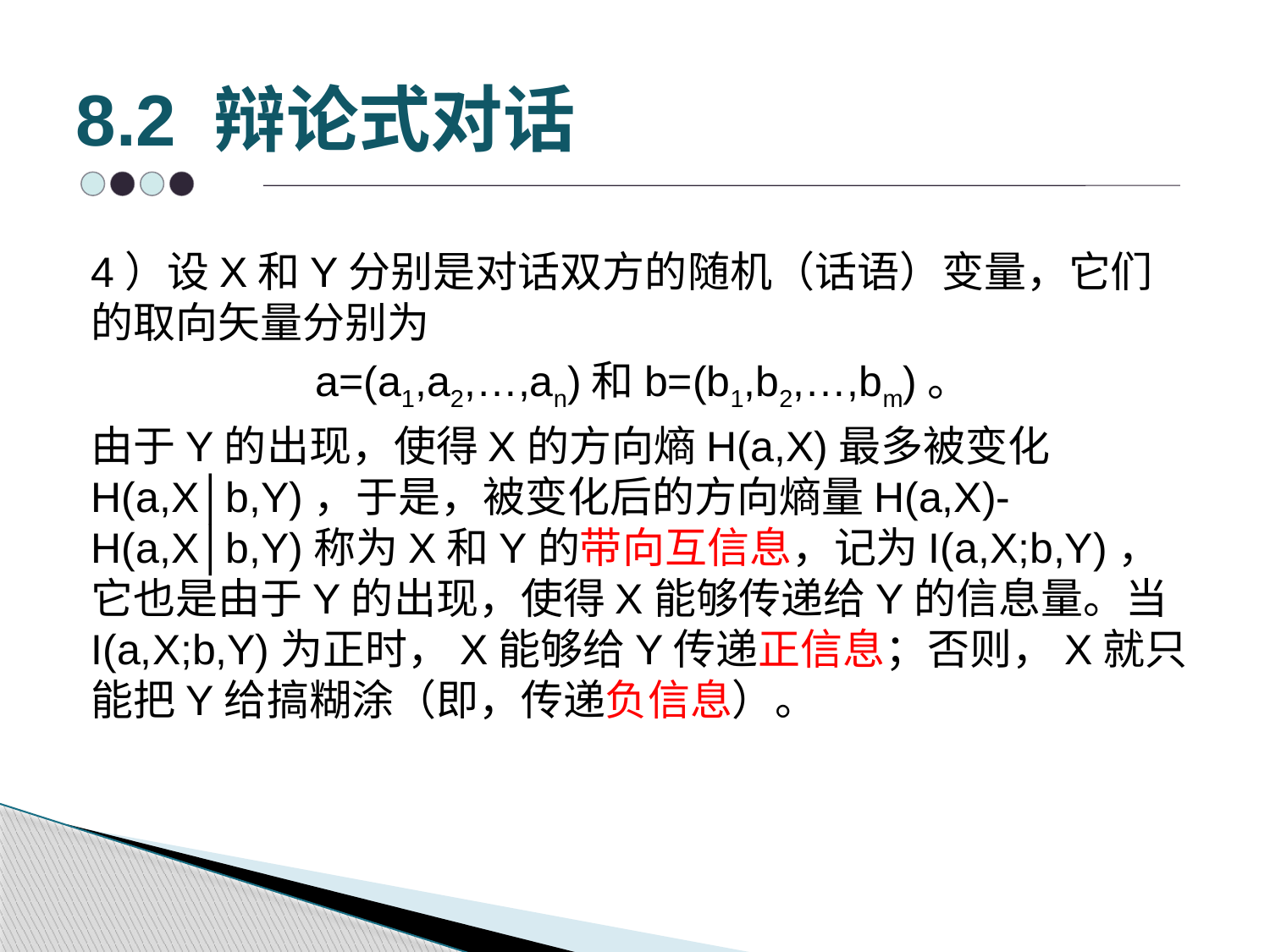

# 8.2 辩论式对话

4）设X和Y分别是对话双方的随机（话语）变量，它们的取向矢量分别为
a=(a1,a2,…,an)和b=(b1,b2,…,bm)。
由于Y的出现，使得X的方向熵H(a,X)最多被变化H(a,X│b,Y)，于是，被变化后的方向熵量H(a,X)- H(a,X│b,Y)称为X和Y的带向互信息，记为I(a,X;b,Y)，它也是由于Y的出现，使得X能够传递给Y的信息量。当I(a,X;b,Y)为正时，X能够给Y传递正信息；否则，X就只能把Y给搞糊涂（即，传递负信息）。